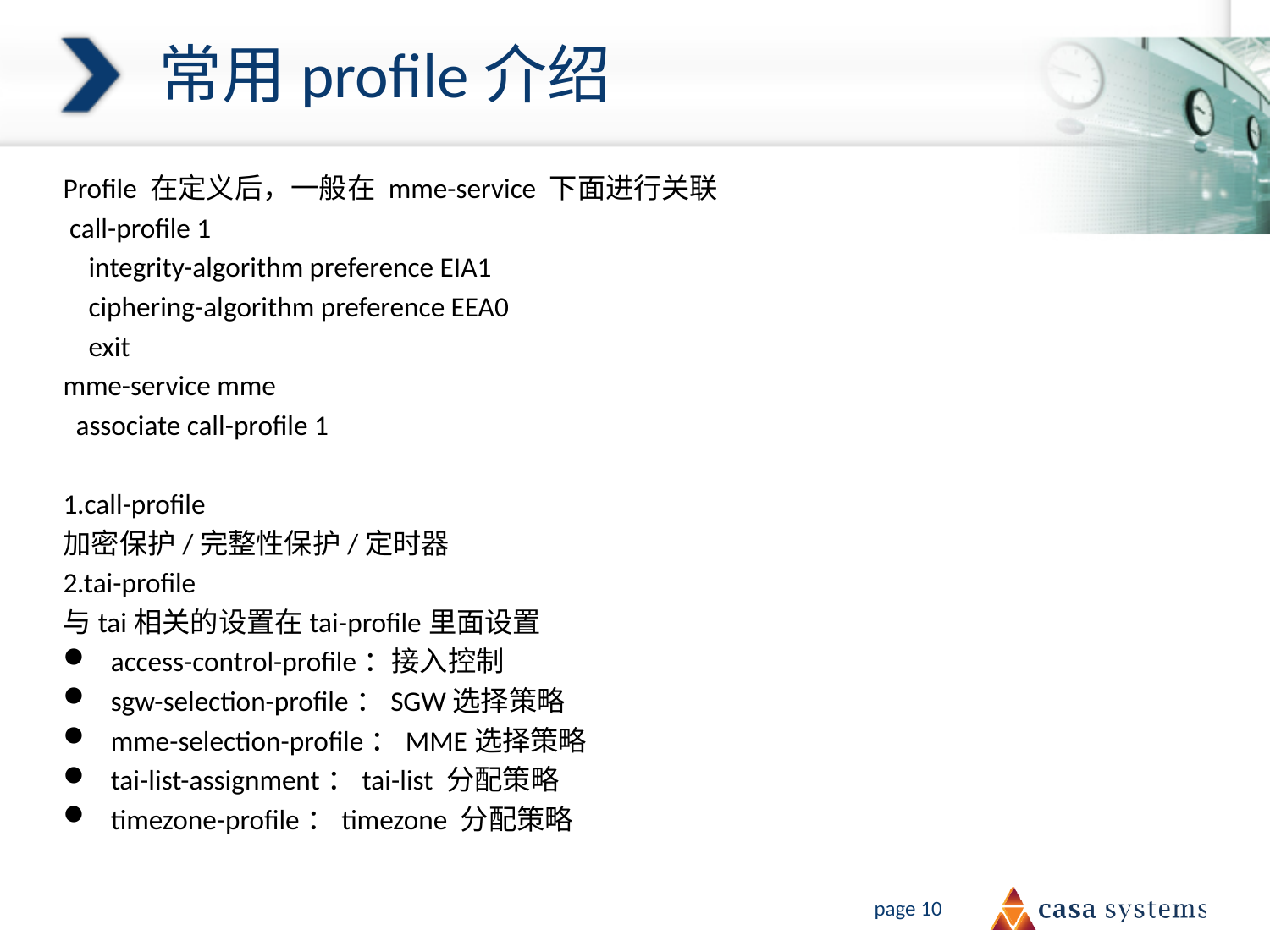

# 常用profile介绍
Profile 在定义后，一般在 mme-service 下面进行关联
 call-profile 1
    integrity-algorithm preference EIA1
    ciphering-algorithm preference EEA0
    exit
mme-service mme
  associate call-profile 1

1.call-profile
加密保护/完整性保护/定时器
2.tai-profile
与tai相关的设置在tai-profile里面设置
access-control-profile：接入控制
sgw-selection-profile：SGW选择策略
mme-selection-profile：MME选择策略
tai-list-assignment：tai-list 分配策略
timezone-profile：timezone 分配策略

page 10